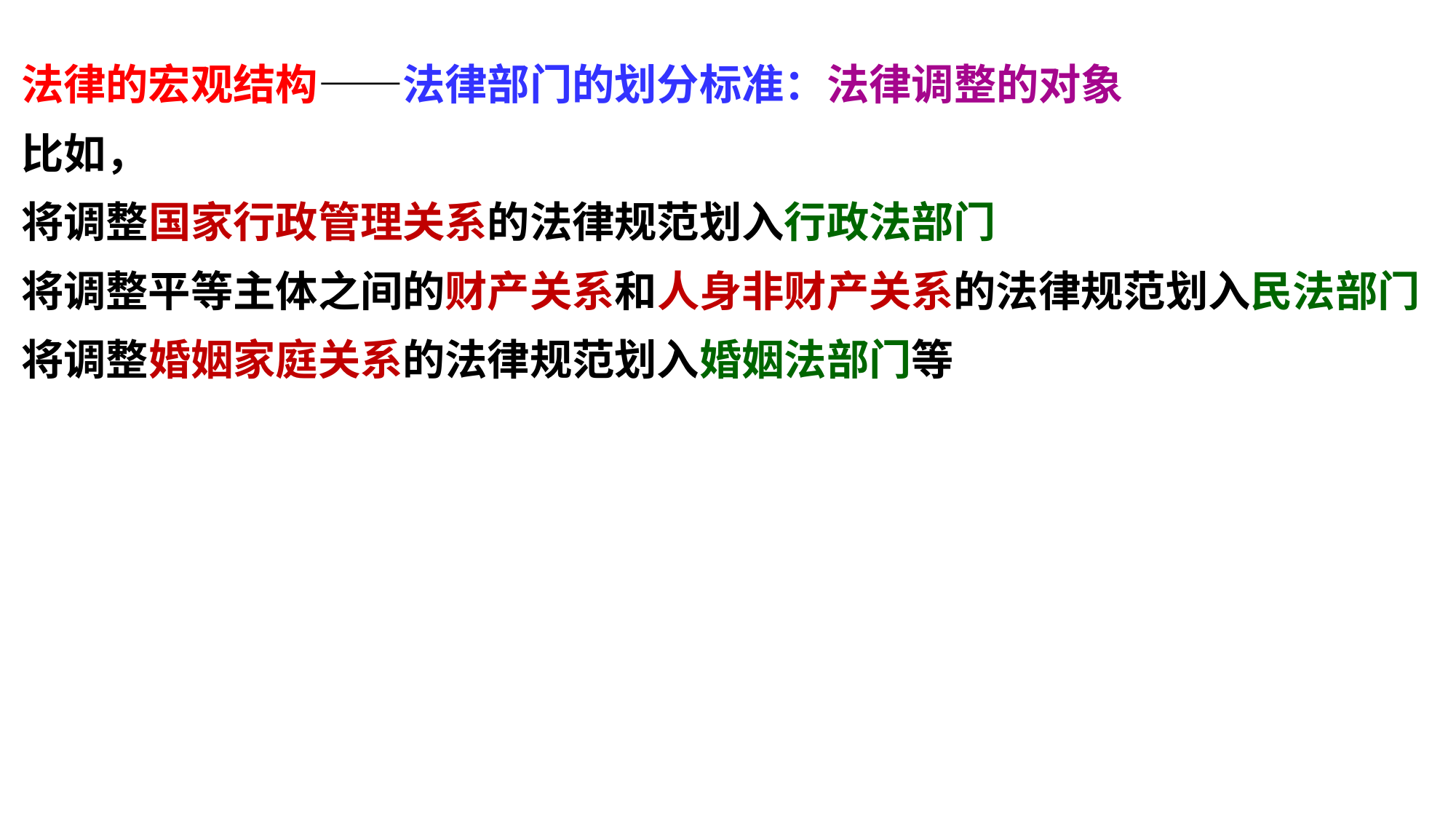

法律的宏观结构——法律部门的划分标准：法律调整的对象
比如，
将调整国家行政管理关系的法律规范划入行政法部门
将调整平等主体之间的财产关系和人身非财产关系的法律规范划入民法部门
将调整婚姻家庭关系的法律规范划入婚姻法部门等